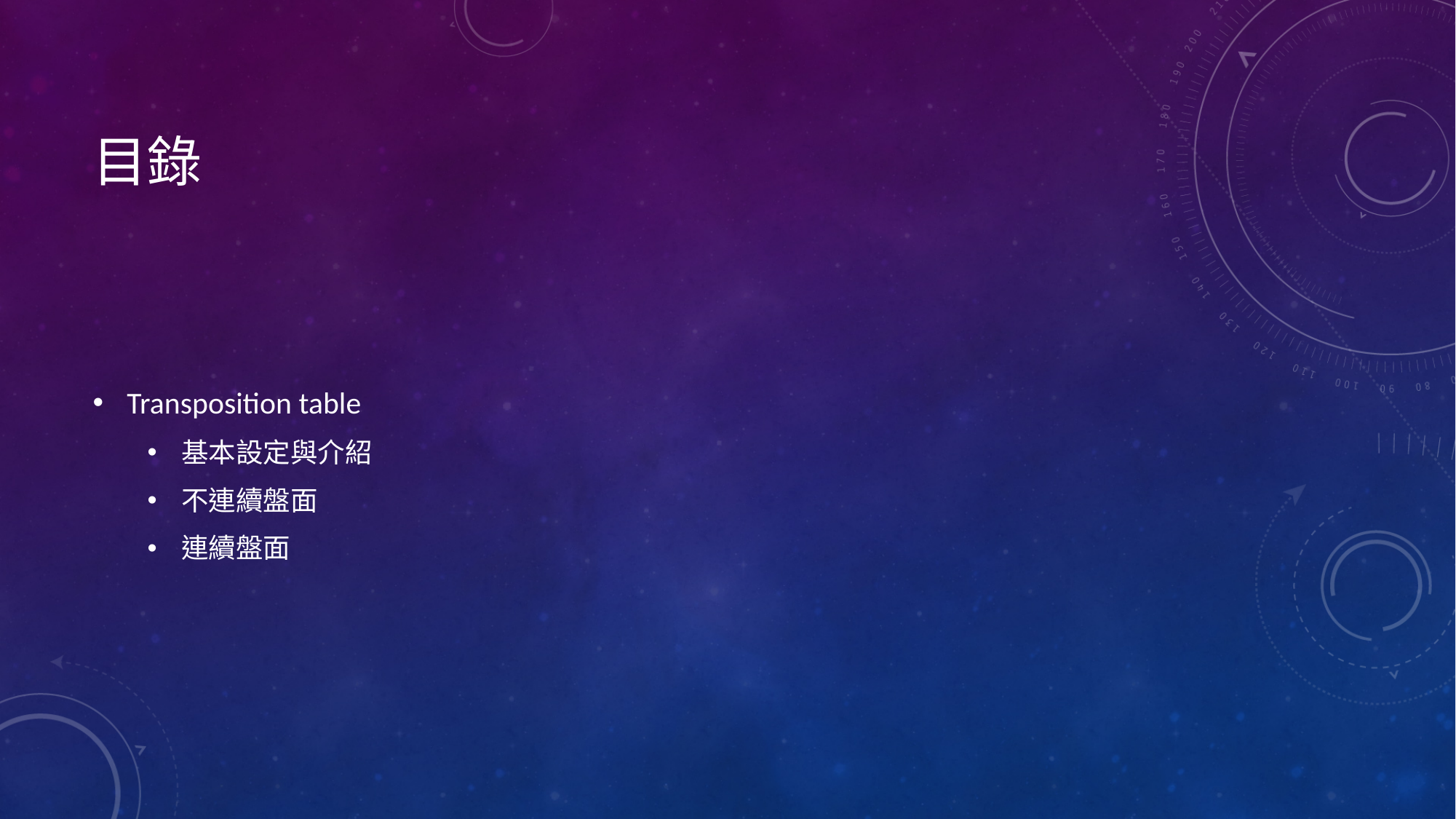

# 目錄
Transposition table
基本設定與介紹
不連續盤面
連續盤面